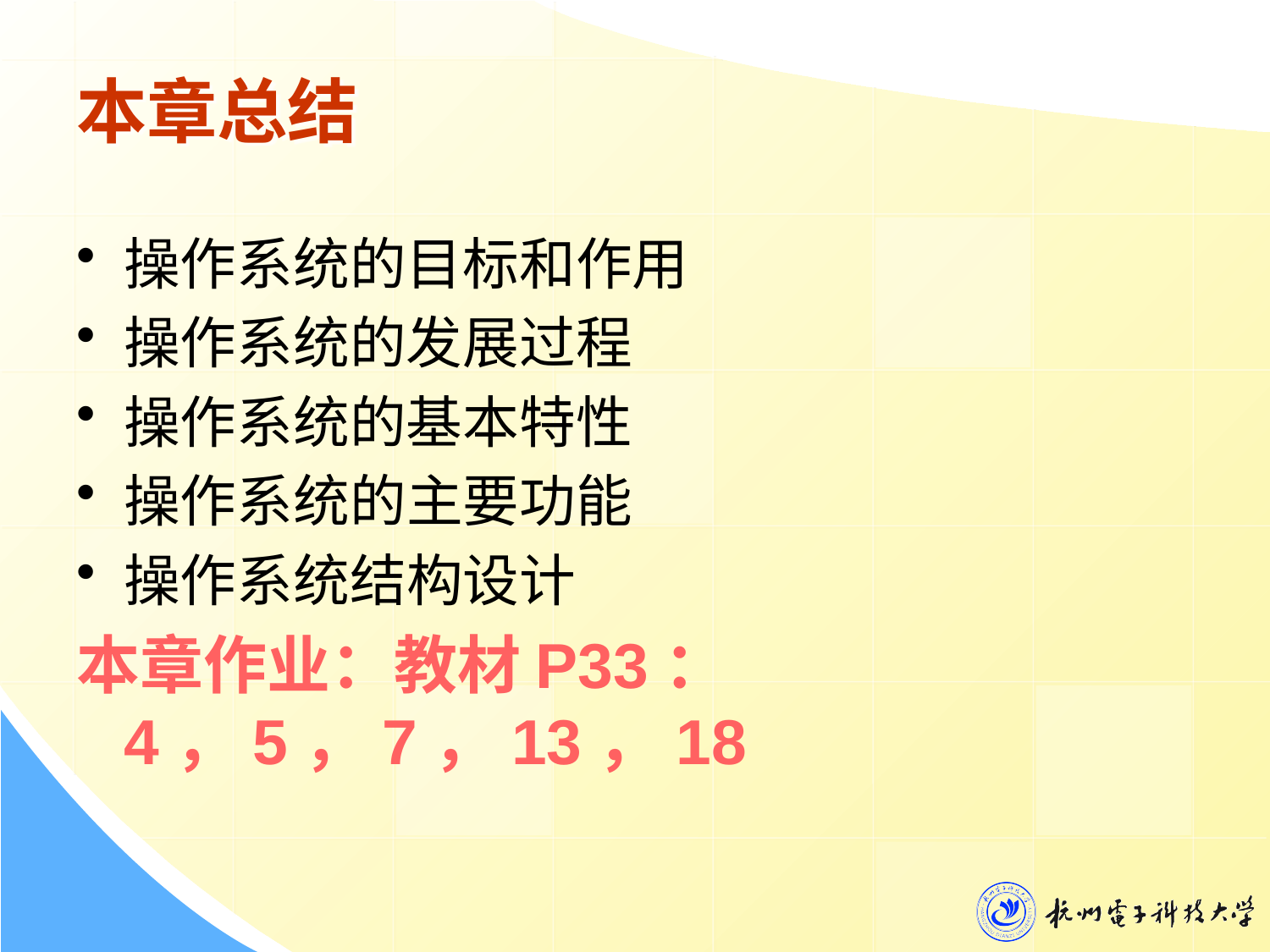

# 本章总结
操作系统的目标和作用
操作系统的发展过程
操作系统的基本特性
操作系统的主要功能
操作系统结构设计
本章作业：教材P33：4，5，7，13，18